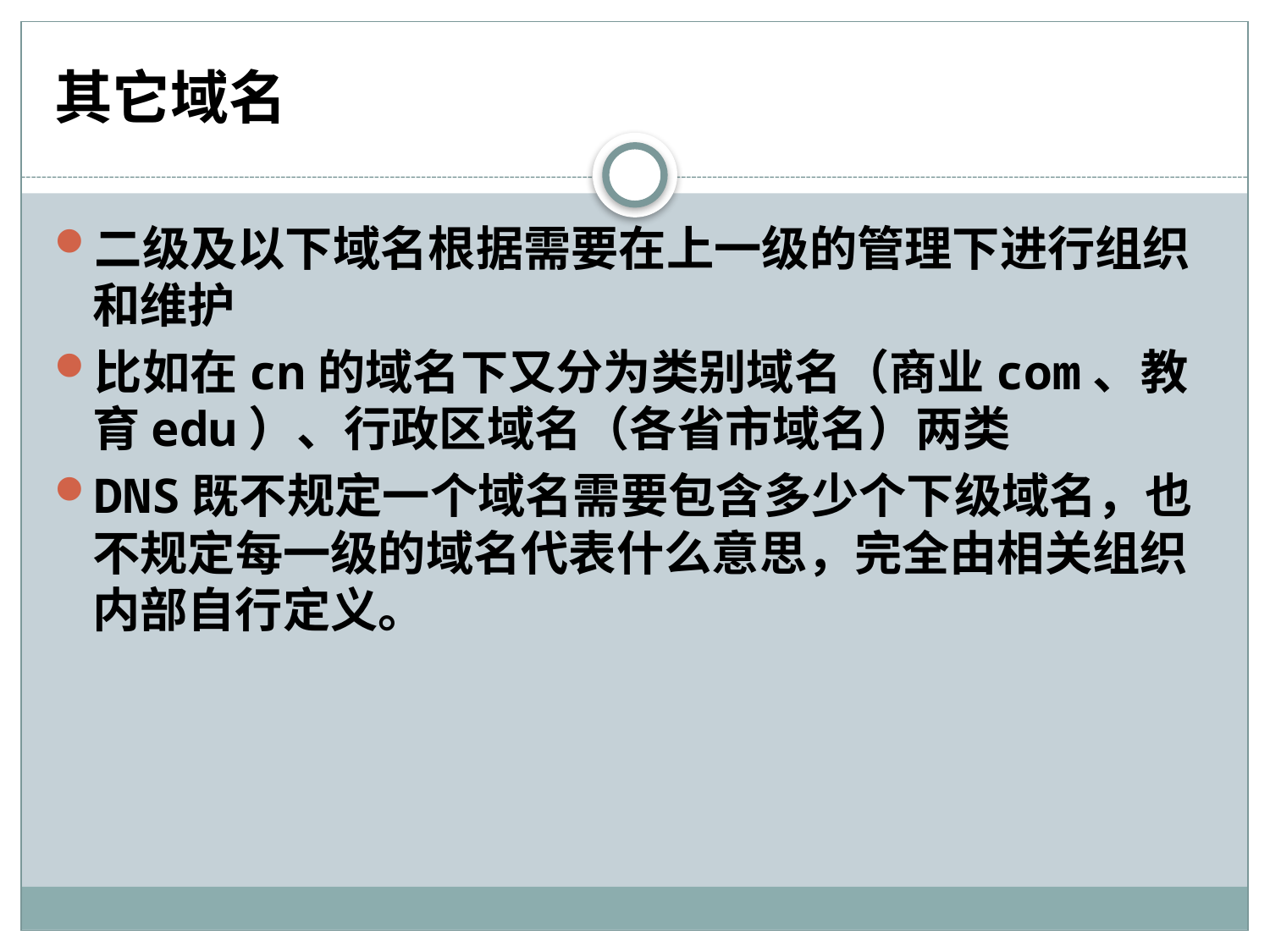

# 其它域名
二级及以下域名根据需要在上一级的管理下进行组织和维护
比如在cn的域名下又分为类别域名（商业com、教育edu）、行政区域名（各省市域名）两类
DNS既不规定一个域名需要包含多少个下级域名，也不规定每一级的域名代表什么意思，完全由相关组织内部自行定义。